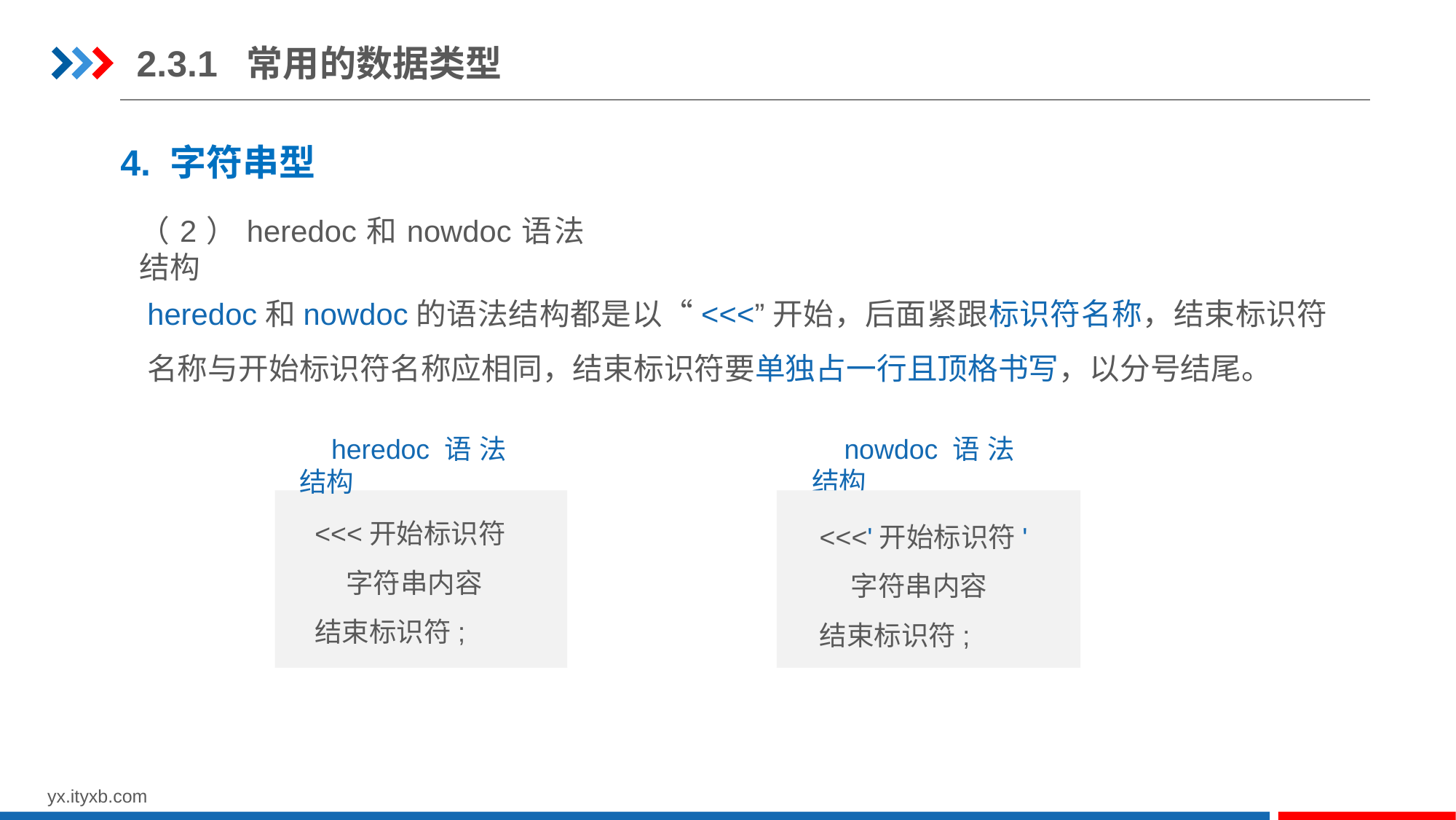

2.3.1  常用的数据类型
4. 字符串型
（2）heredoc和nowdoc语法结构
heredoc和nowdoc的语法结构都是以“<<<”开始，后面紧跟标识符名称，结束标识符名称与开始标识符名称应相同，结束标识符要单独占一行且顶格书写，以分号结尾。
heredoc语法结构
nowdoc语法结构

<<<开始标识符
    字符串内容
结束标识符;
<<<'开始标识符'
    字符串内容
结束标识符;